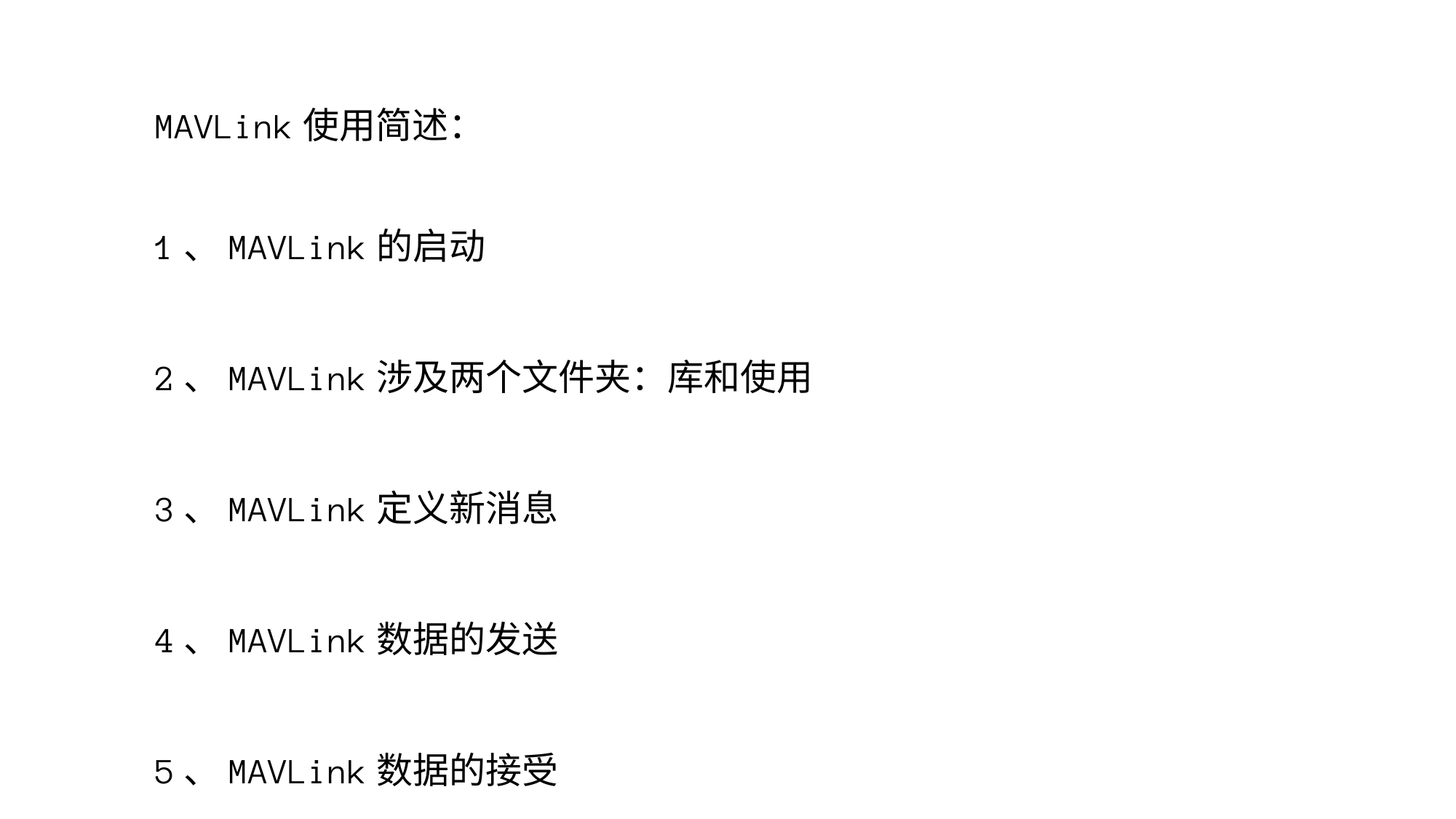

MAVLink使用简述：

1、MAVLink的启动

2、MAVLink涉及两个文件夹：库和使用

3、MAVLink定义新消息

4、MAVLink数据的发送

5、MAVLink数据的接受